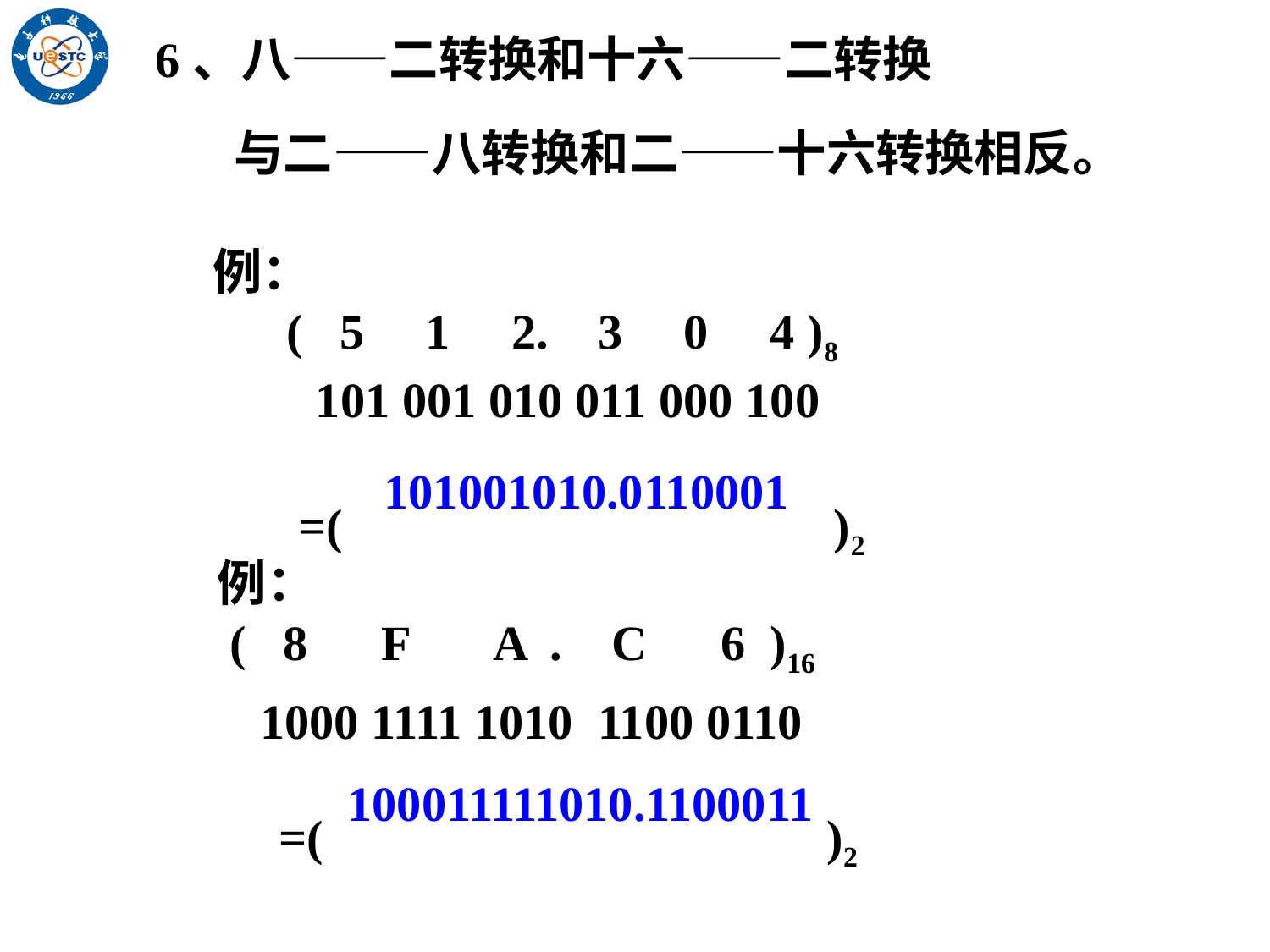

6、八——二转换和十六——二转换
与二——八转换和二——十六转换相反。
例：
      (   5     1     2.    3     0     4 )8

       =(                                        )2
101 001 010 011 000 100
101001010.0110001
例：
 (   8      F       A  .    C      6  )16

     =(                                         )2
1000 1111 1010  1100 0110
100011111010.1100011